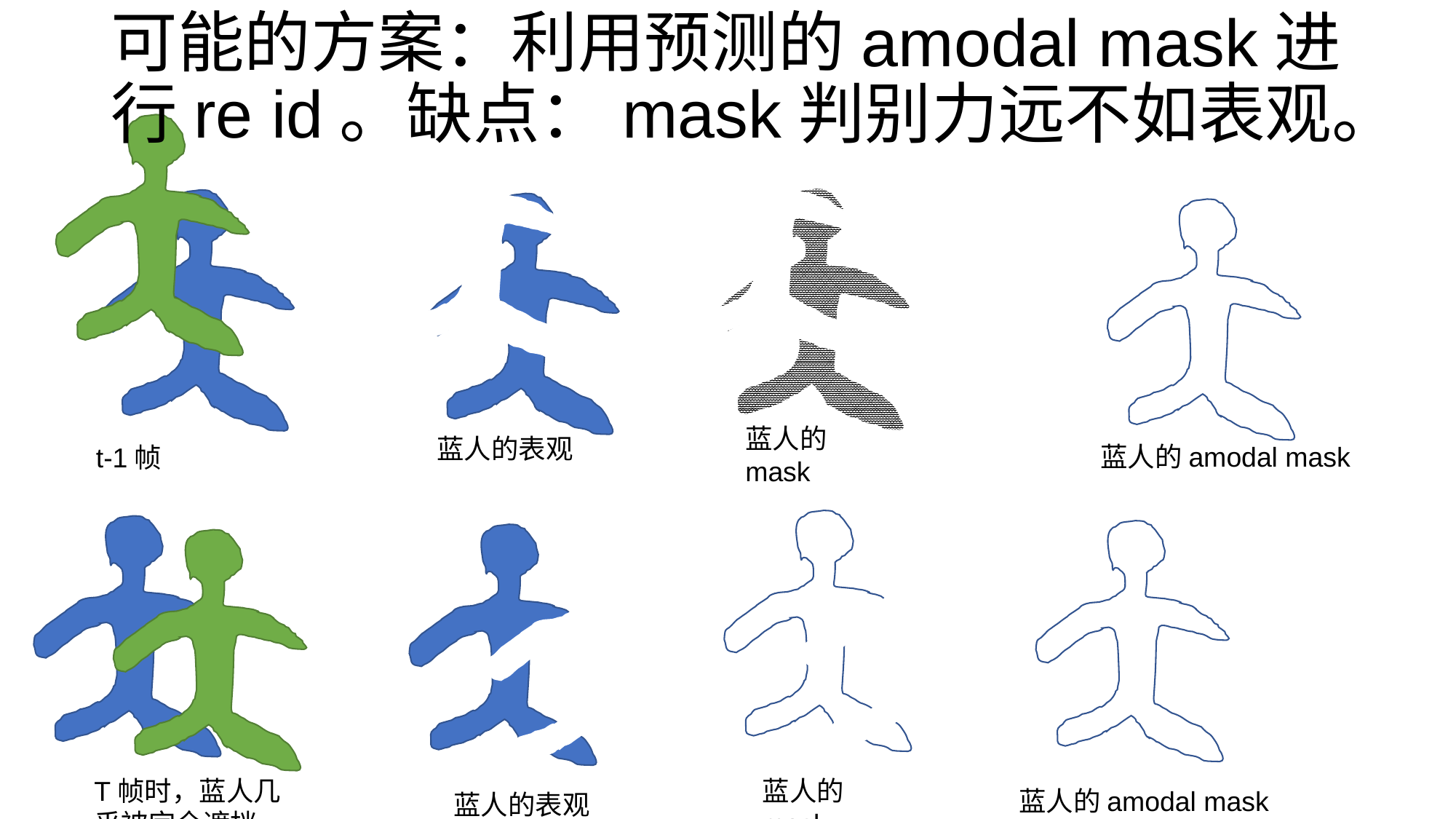

# 可能的方案：利用预测的amodal mask进行re id。缺点：mask判别力远不如表观。

蓝人的mask
蓝人的表观
蓝人的amodal mask
t-1帧

T帧时，蓝人几乎被完全遮挡，检测器无法检测到他。
T+1帧
蓝人的mask
蓝人的amodal mask
蓝人的表观